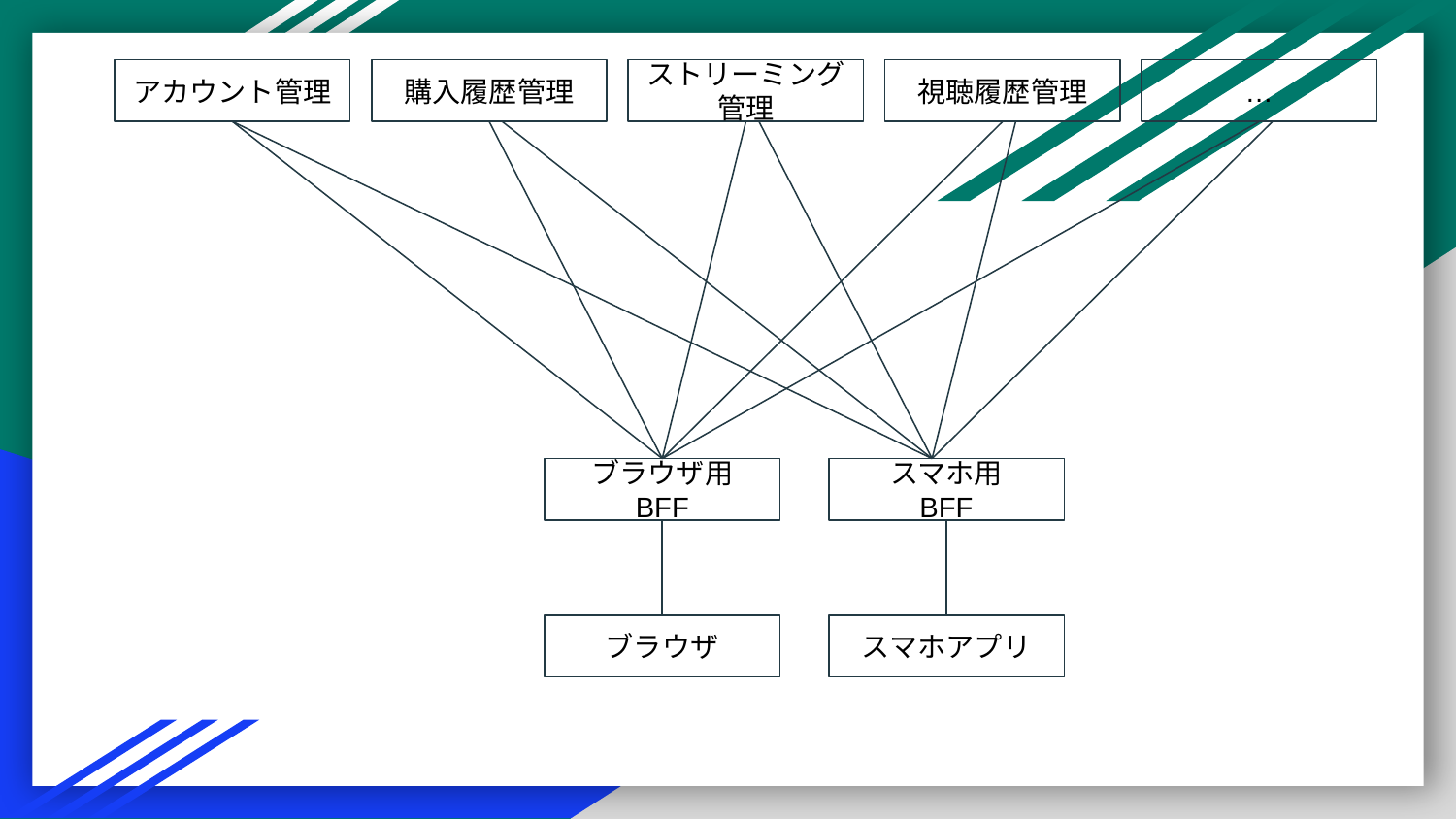

アカウント管理
購入履歴管理
ストリーミング管理
視聴履歴管理
…
ブラウザ用
BFF
スマホ用
BFF
ブラウザ
スマホアプリ